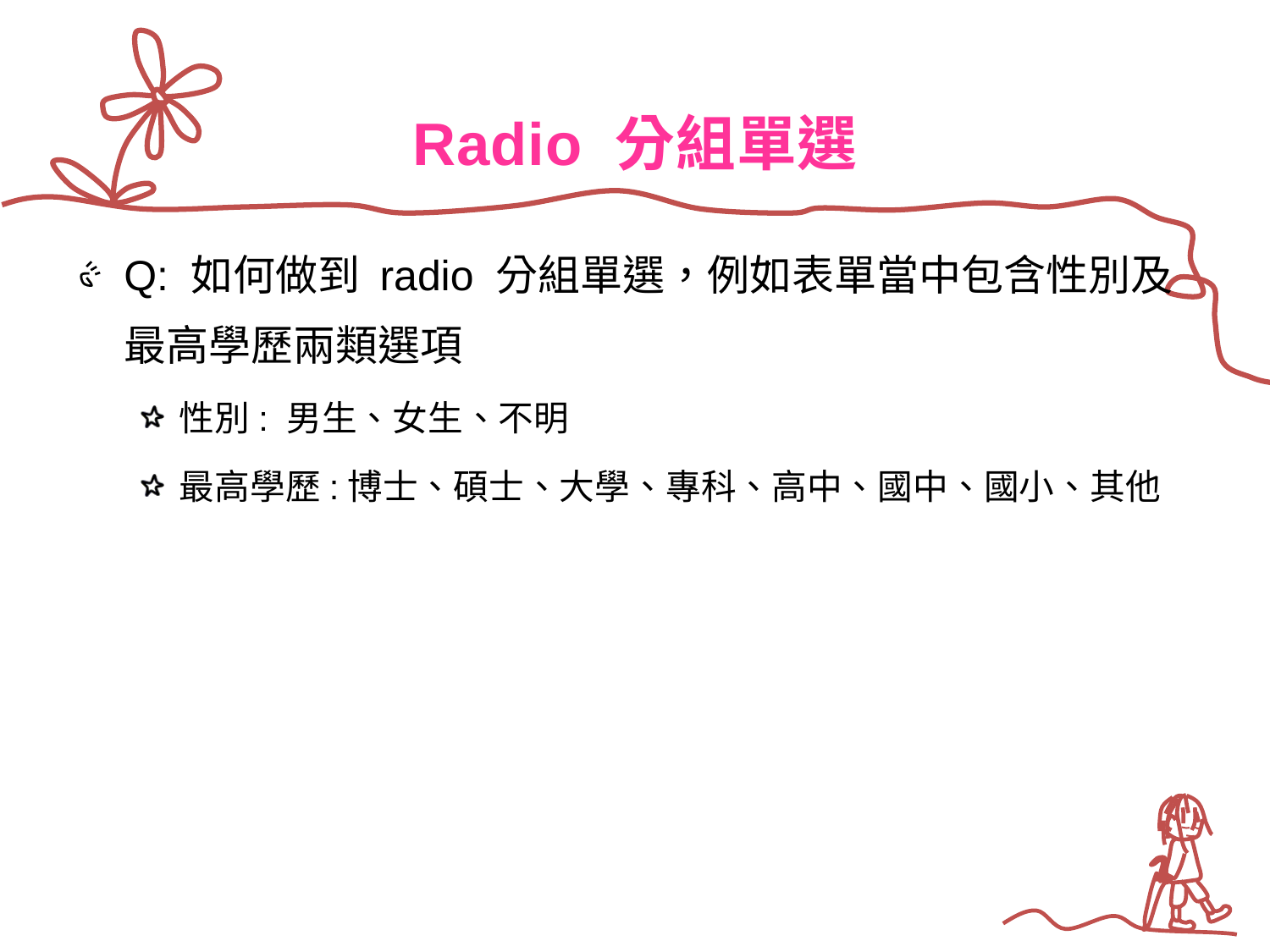

# Radio 分組單選
Q: 如何做到 radio 分組單選，例如表單當中包含性別及最高學歷兩類選項
性別: 男生、女生、不明
最高學歷:博士、碩士、大學、專科、高中、國中、國小、其他